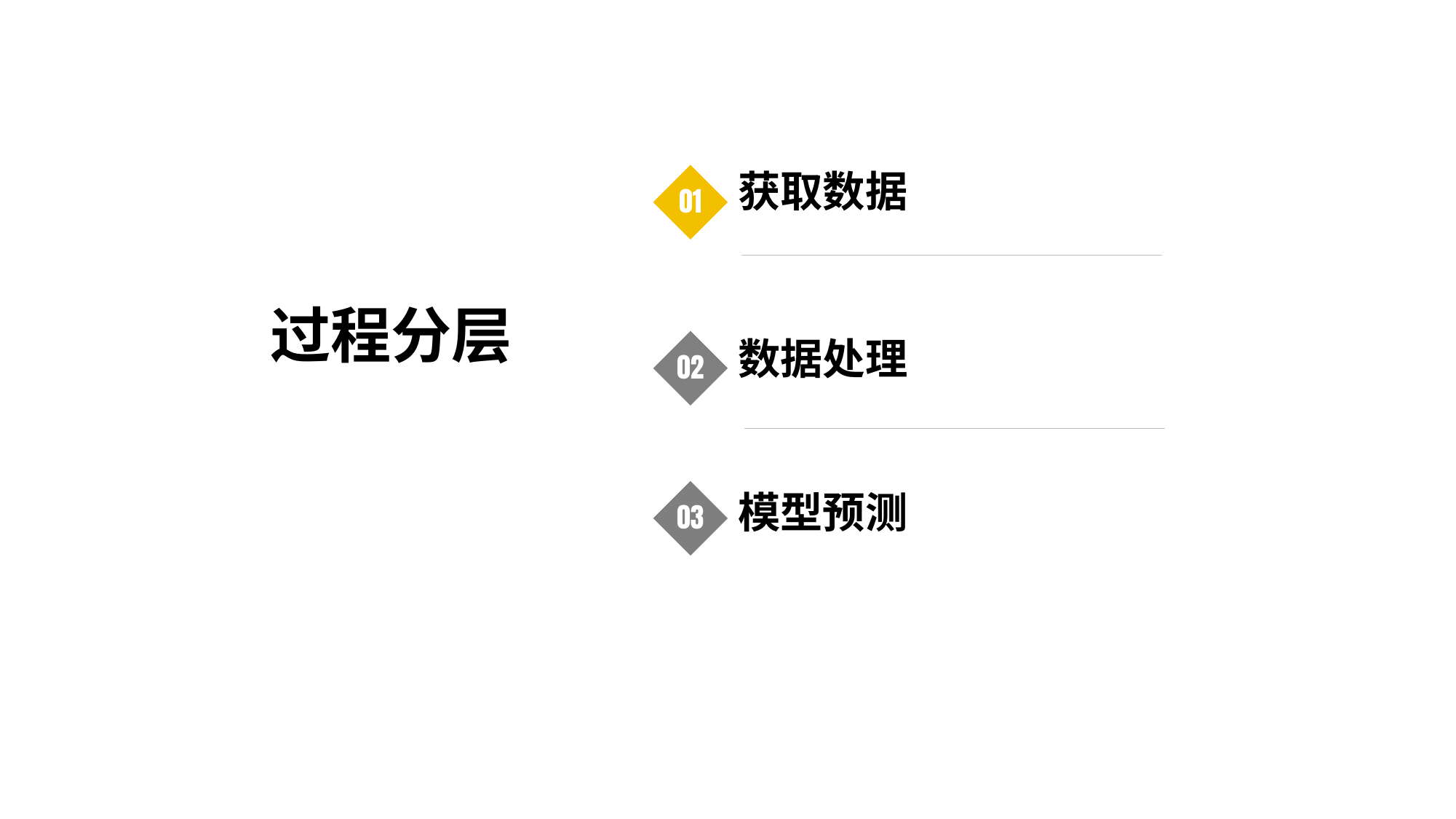

01
获取数据
过程分层

02
数据处理
03
模型预测